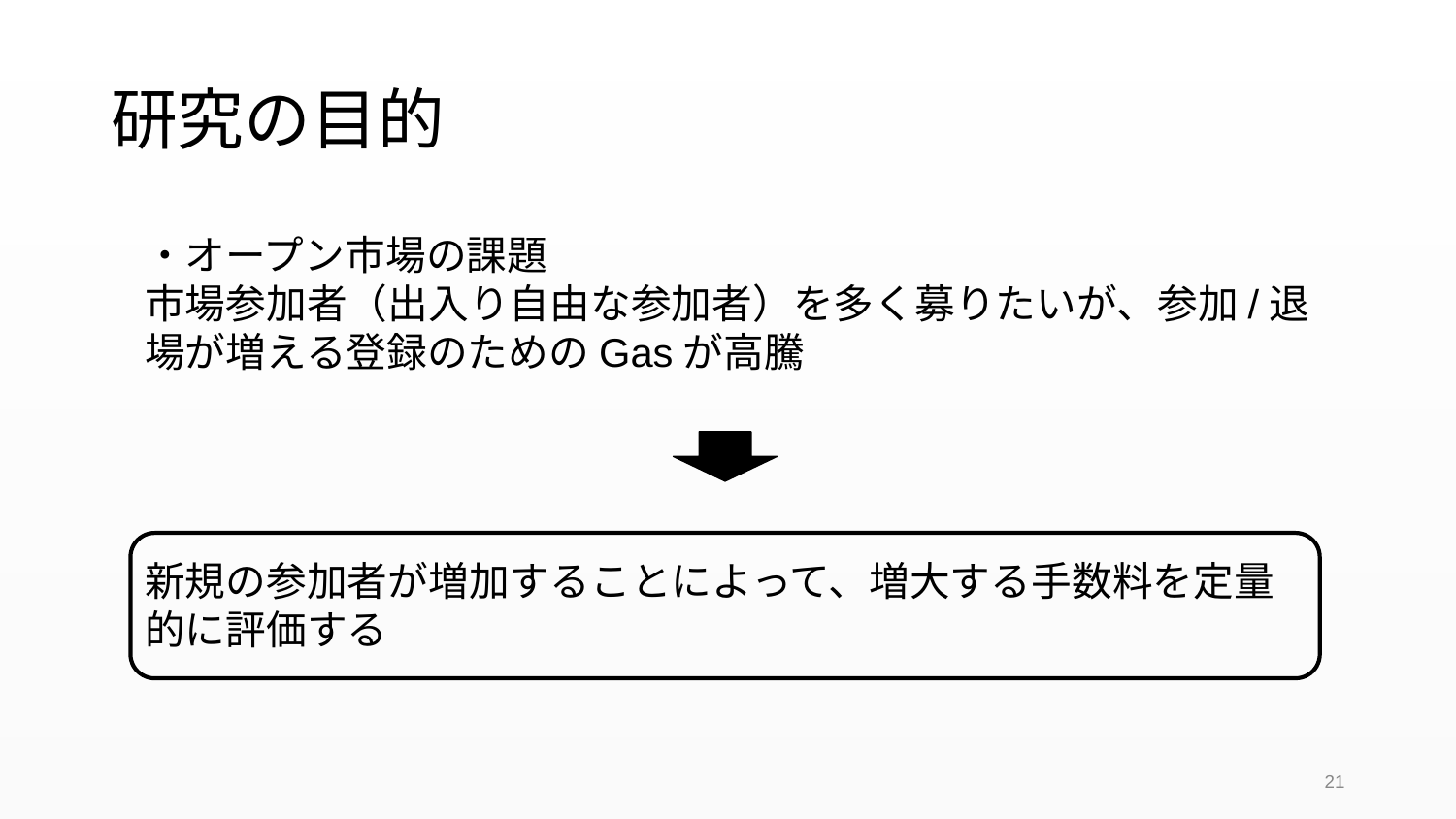

# 研究の目的
・オープン市場の課題
市場参加者（出入り自由な参加者）を多く募りたいが、参加/退場が増える登録のためのGasが高騰

新規の参加者が増加することによって、増大する手数料を定量的に評価する

21